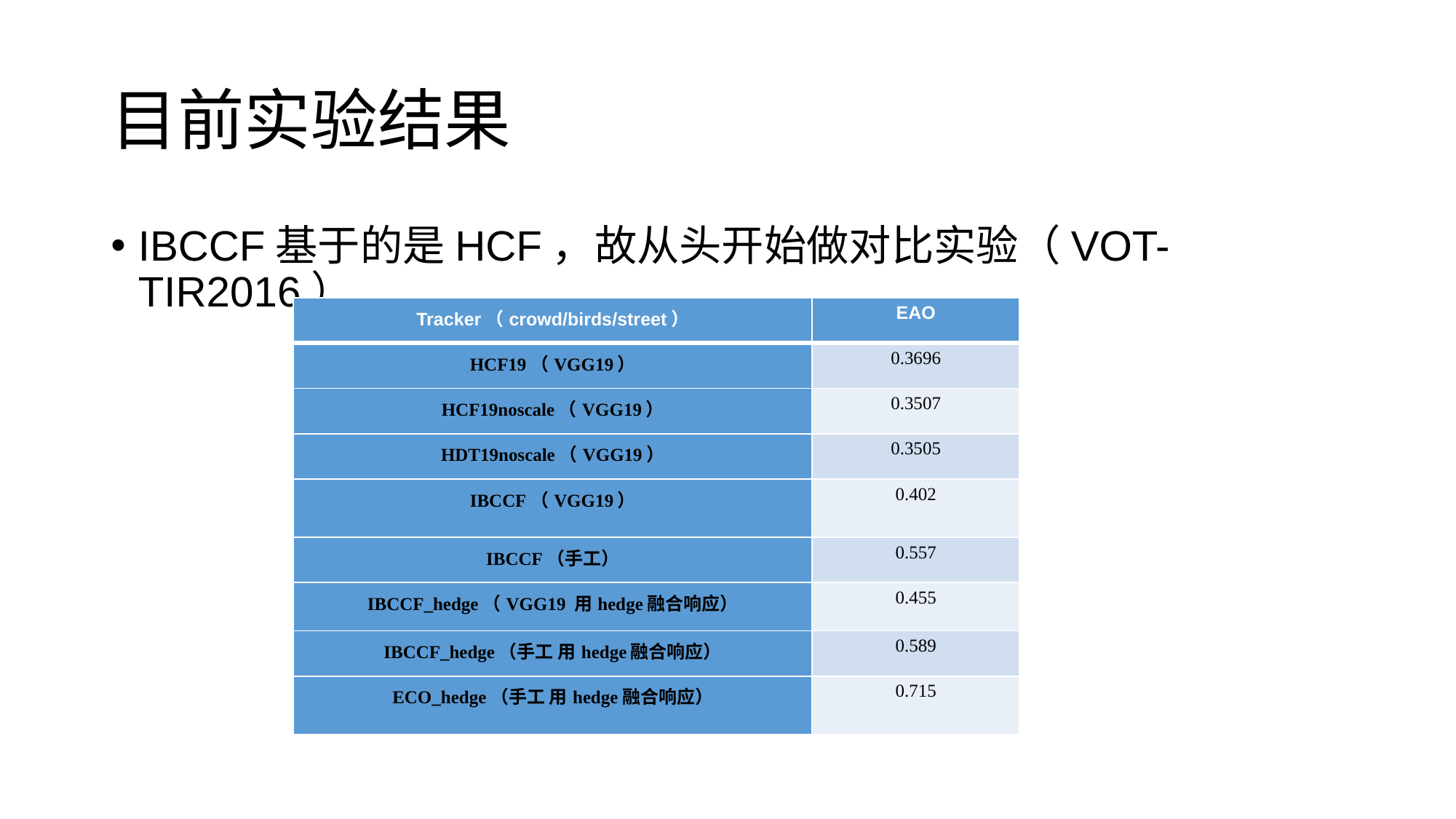

# 目前实验结果
IBCCF基于的是HCF，故从头开始做对比实验（VOT-TIR2016）

| Tracker（crowd/birds/street） | EAO |
| --- | --- |
| HCF19（VGG19） | 0.3696 |
| HCF19noscale（VGG19） | 0.3507 |
| HDT19noscale（VGG19） | 0.3505 |
| IBCCF（VGG19） | 0.402 |
| IBCCF（手工） | 0.557 |
| IBCCF\_hedge（VGG19 用hedge融合响应） | 0.455 |
| IBCCF\_hedge（手工 用hedge融合响应） | 0.589 |
| ECO\_hedge（手工 用hedge融合响应） | 0.715 |